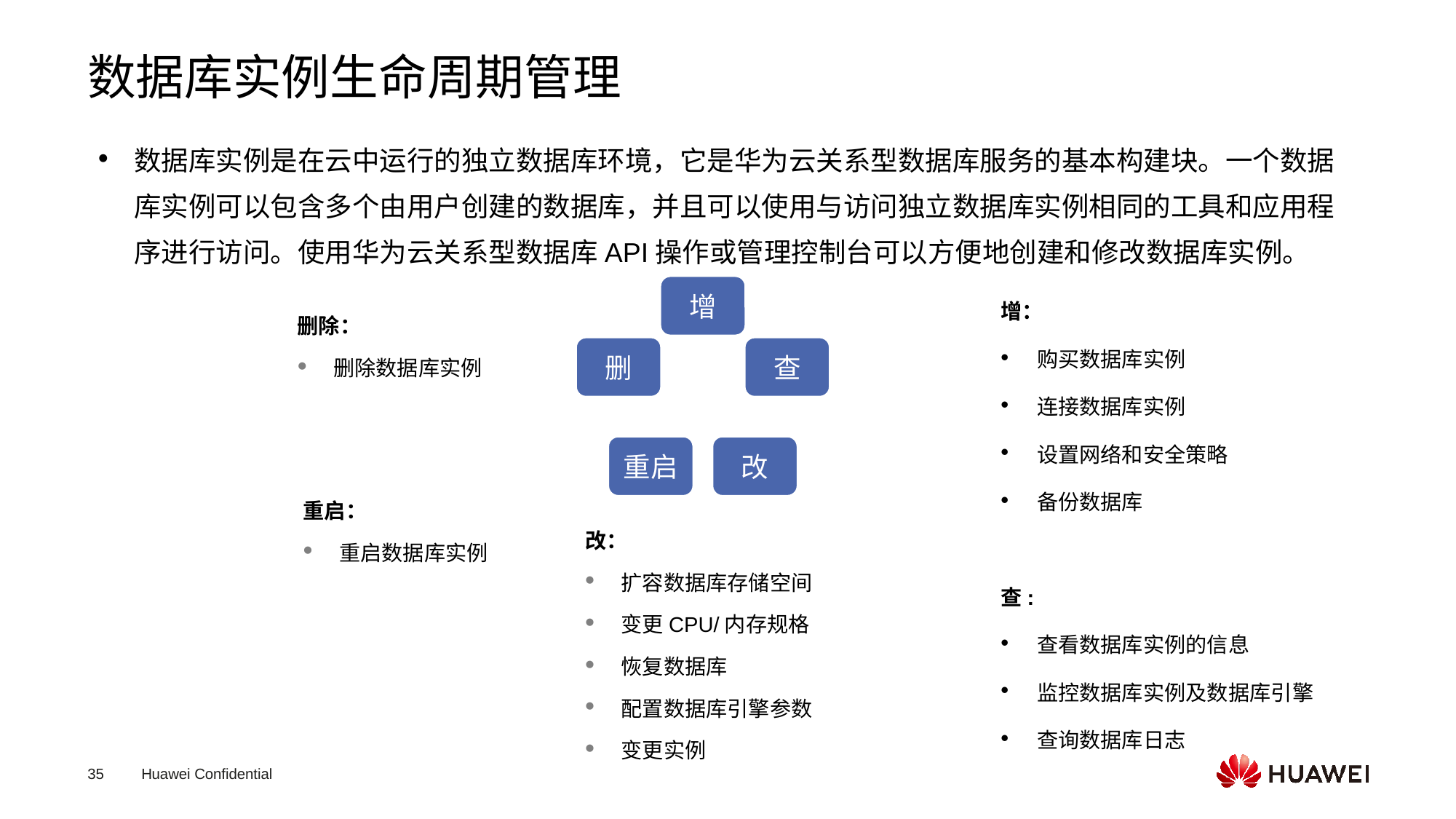

# 数据库实例生命周期管理
数据库实例是在云中运行的独立数据库环境，它是华为云关系型数据库服务的基本构建块。一个数据库实例可以包含多个由用户创建的数据库，并且可以使用与访问独立数据库实例相同的工具和应用程序进行访问。使用华为云关系型数据库API操作或管理控制台可以方便地创建和修改数据库实例。

增
查
改
重启
删
增：
购买数据库实例
连接数据库实例
设置网络和安全策略
备份数据库

查:
查看数据库实例的信息
监控数据库实例及数据库引擎
查询数据库日志

删除：
删除数据库实例

重启：
重启数据库实例

改：
扩容数据库存储空间
变更CPU/内存规格
恢复数据库
配置数据库引擎参数
变更实例